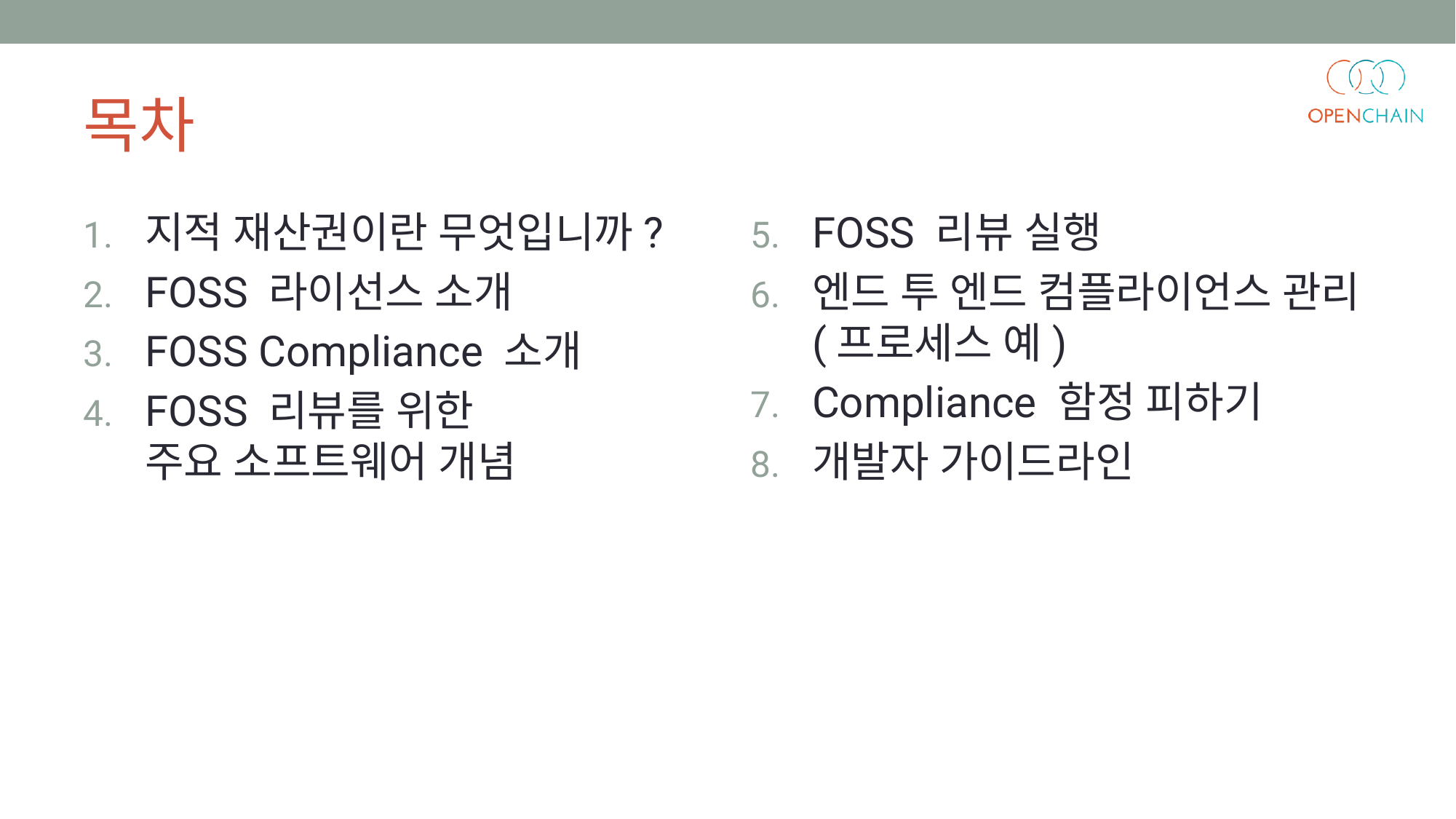

# 목차
지적 재산권이란 무엇입니까?
FOSS 라이선스 소개
FOSS Compliance 소개
FOSS 리뷰를 위한
주요 소프트웨어 개념
FOSS 리뷰 실행
엔드 투 엔드 컴플라이언스 관리
(프로세스 예)
Compliance 함정 피하기
개발자 가이드라인